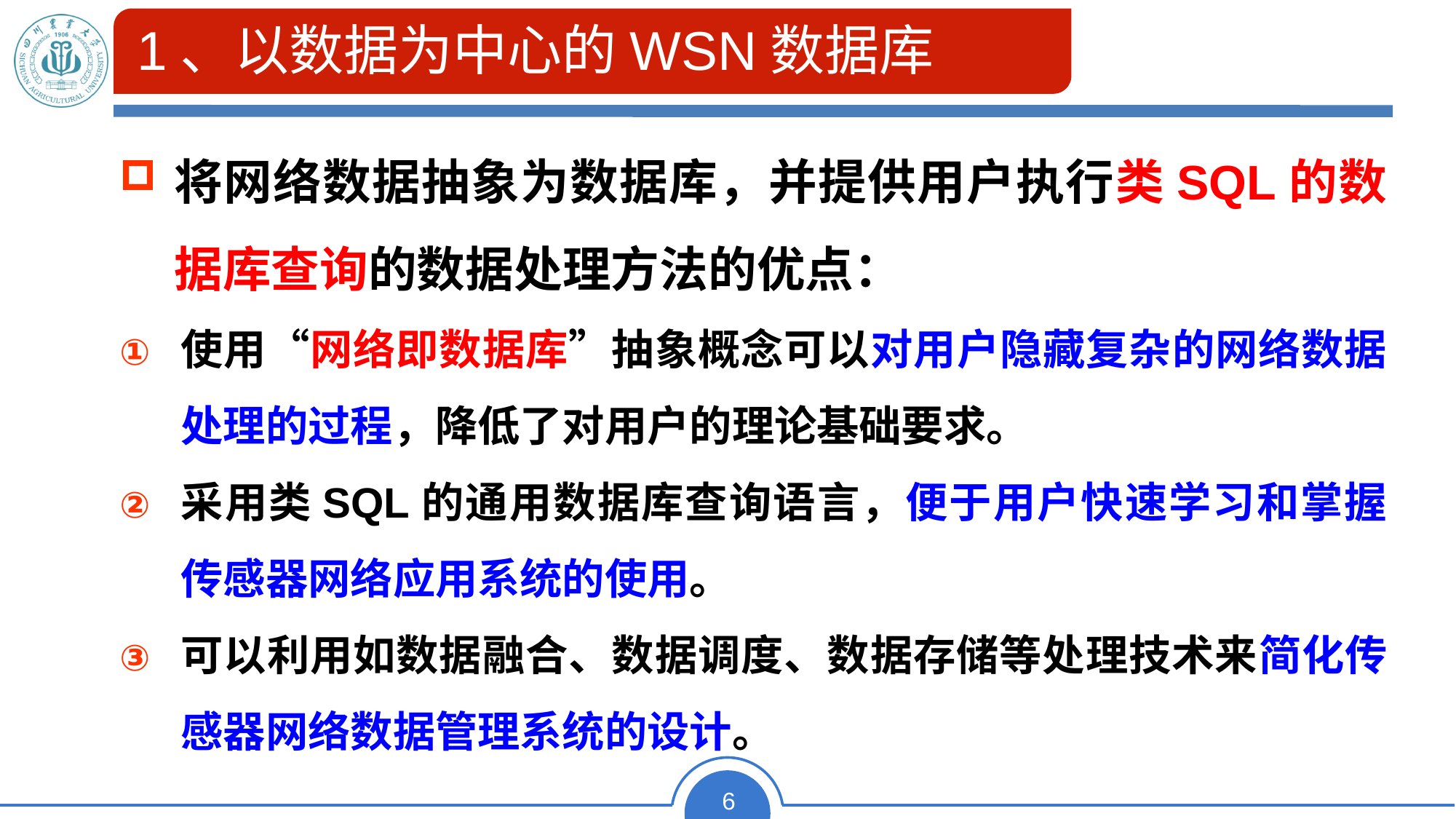

# 1、以数据为中心的WSN数据库
将网络数据抽象为数据库，并提供用户执行类SQL的数据库查询的数据处理方法的优点：
使用“网络即数据库”抽象概念可以对用户隐藏复杂的网络数据处理的过程，降低了对用户的理论基础要求。
采用类SQL的通用数据库查询语言，便于用户快速学习和掌握传感器网络应用系统的使用。
可以利用如数据融合、数据调度、数据存储等处理技术来简化传感器网络数据管理系统的设计。